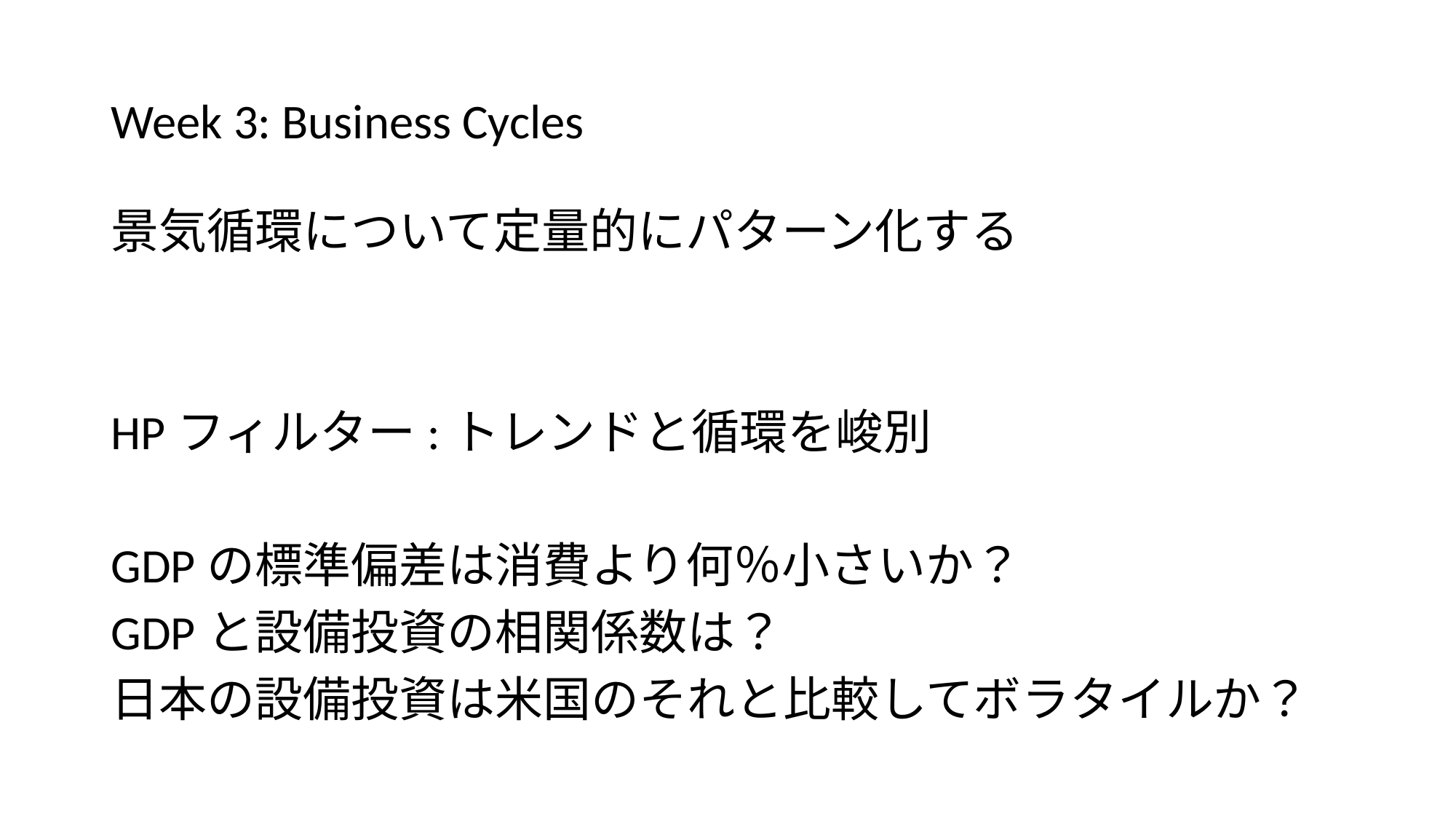

# Week 3: Business Cycles
景気循環について定量的にパターン化する

HPフィルター:トレンドと循環を峻別

GDPの標準偏差は消費より何％小さいか？
GDPと設備投資の相関係数は？
日本の設備投資は米国のそれと比較してボラタイルか？